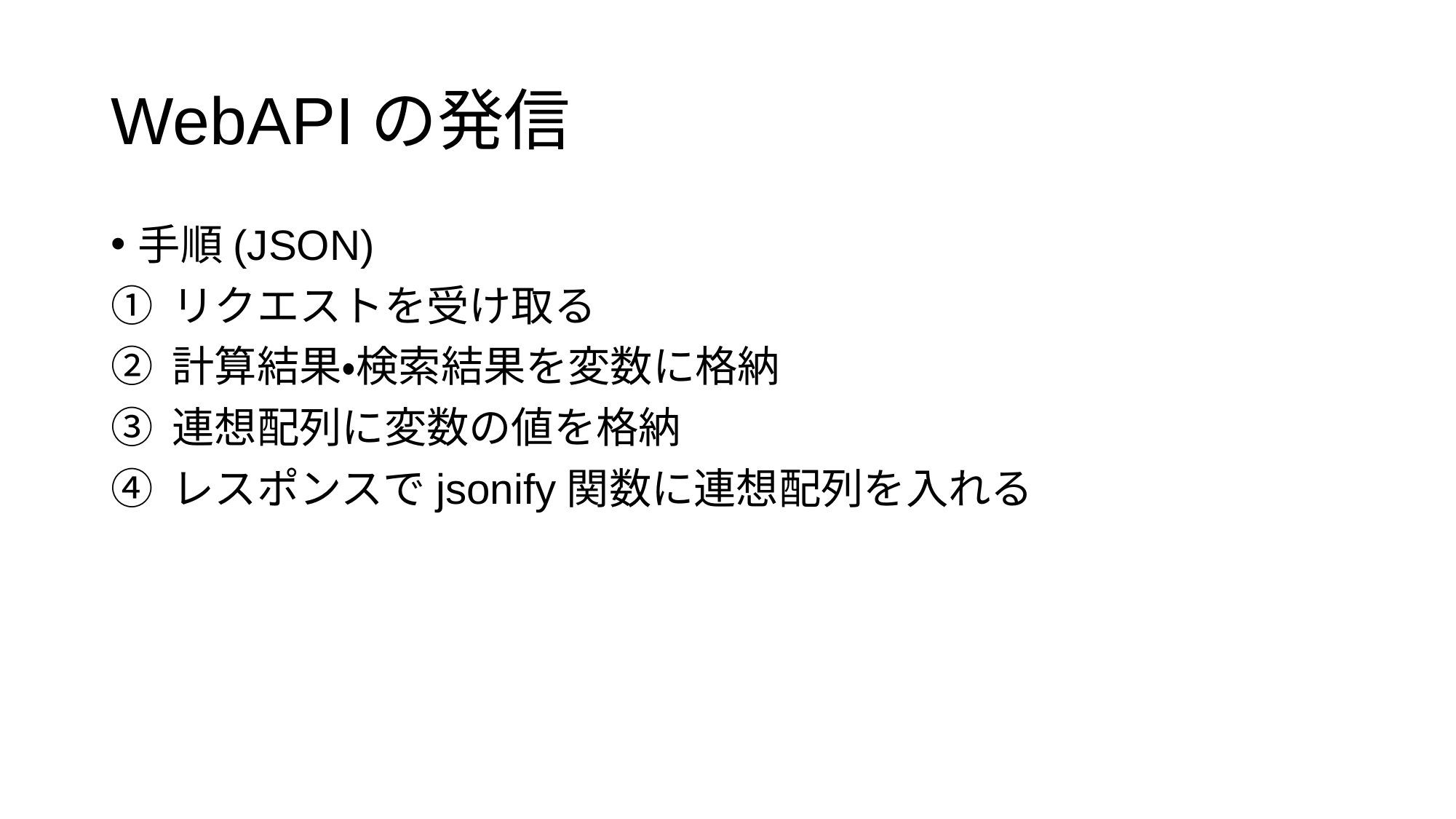

# WebAPIの発信
手順(JSON)
リクエストを受け取る
計算結果・検索結果を変数に格納
連想配列に変数の値を格納
レスポンスでjsonify関数に連想配列を入れる